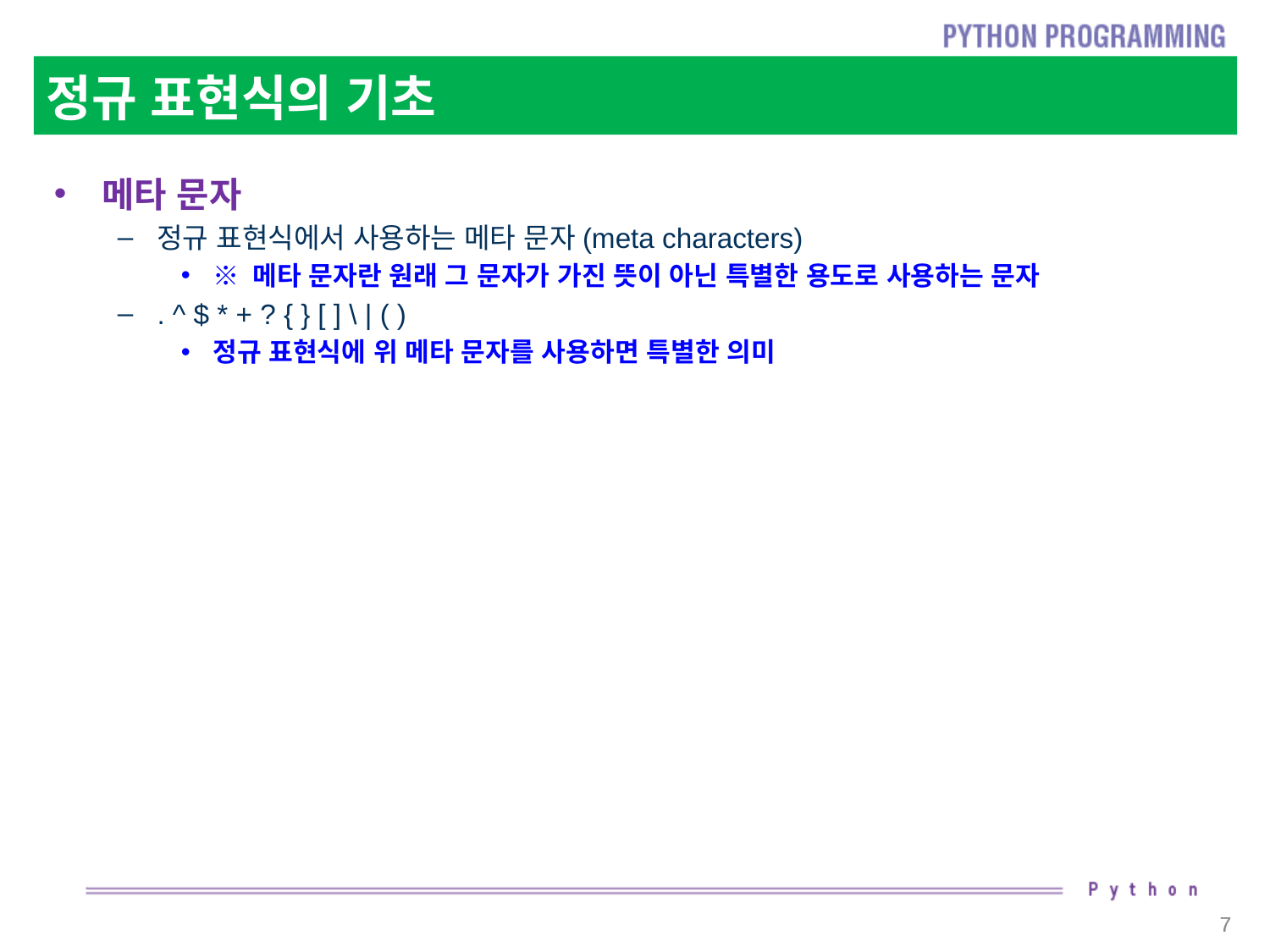

# 정규 표현식의 기초
메타 문자
정규 표현식에서 사용하는 메타 문자(meta characters)
※ 메타 문자란 원래 그 문자가 가진 뜻이 아닌 특별한 용도로 사용하는 문자
. ^ $ * + ? { } [ ] \ | ( )
정규 표현식에 위 메타 문자를 사용하면 특별한 의미

7